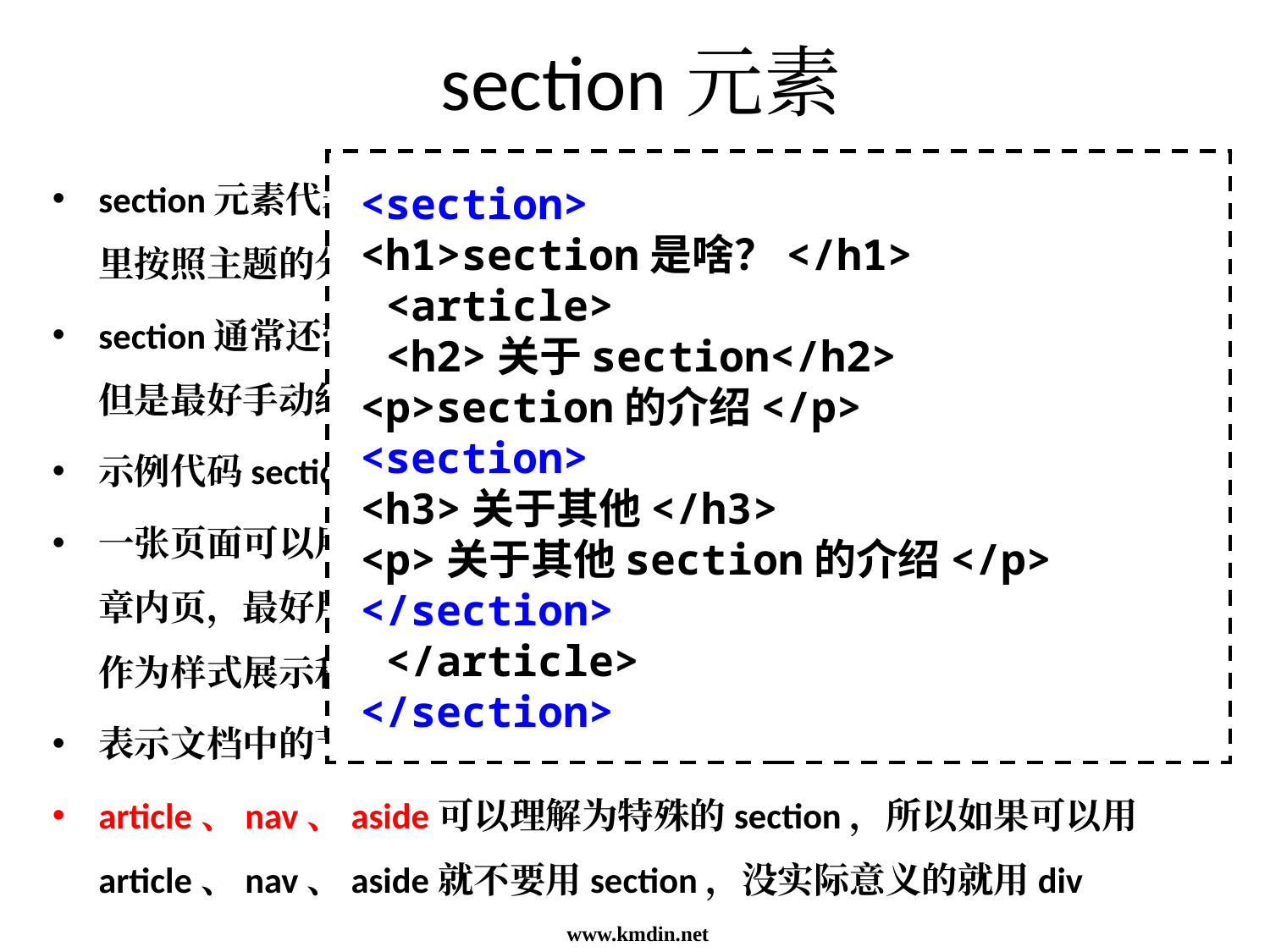

# section元素
section元素代表文档中的“节”或“段”，“段”可以是指一篇文章里按照主题的分段；“节”可以是指一个页面里的分组。
section通常还带标题，虽然html5中section会自动给标题h1-h6降级，但是最好手动给他们降级。如下：
示例代码section使用注意：
一张页面可以用section划分为简介、文章条目和联系信息。不过在文章内页，最好用article。section不是一般意义上的容器元素，如果想作为样式展示和脚本的便利，可以用div。
表示文档中的节或者段；
article、nav、aside可以理解为特殊的section，所以如果可以用article、nav、aside就不要用section，没实际意义的就用div

<section>
<h1>section是啥？</h1>
 <article>
 <h2>关于section</h2>
<p>section的介绍</p>
<section>
<h3>关于其他</h3>
<p>关于其他section的介绍</p>
</section>
 </article>
</section>